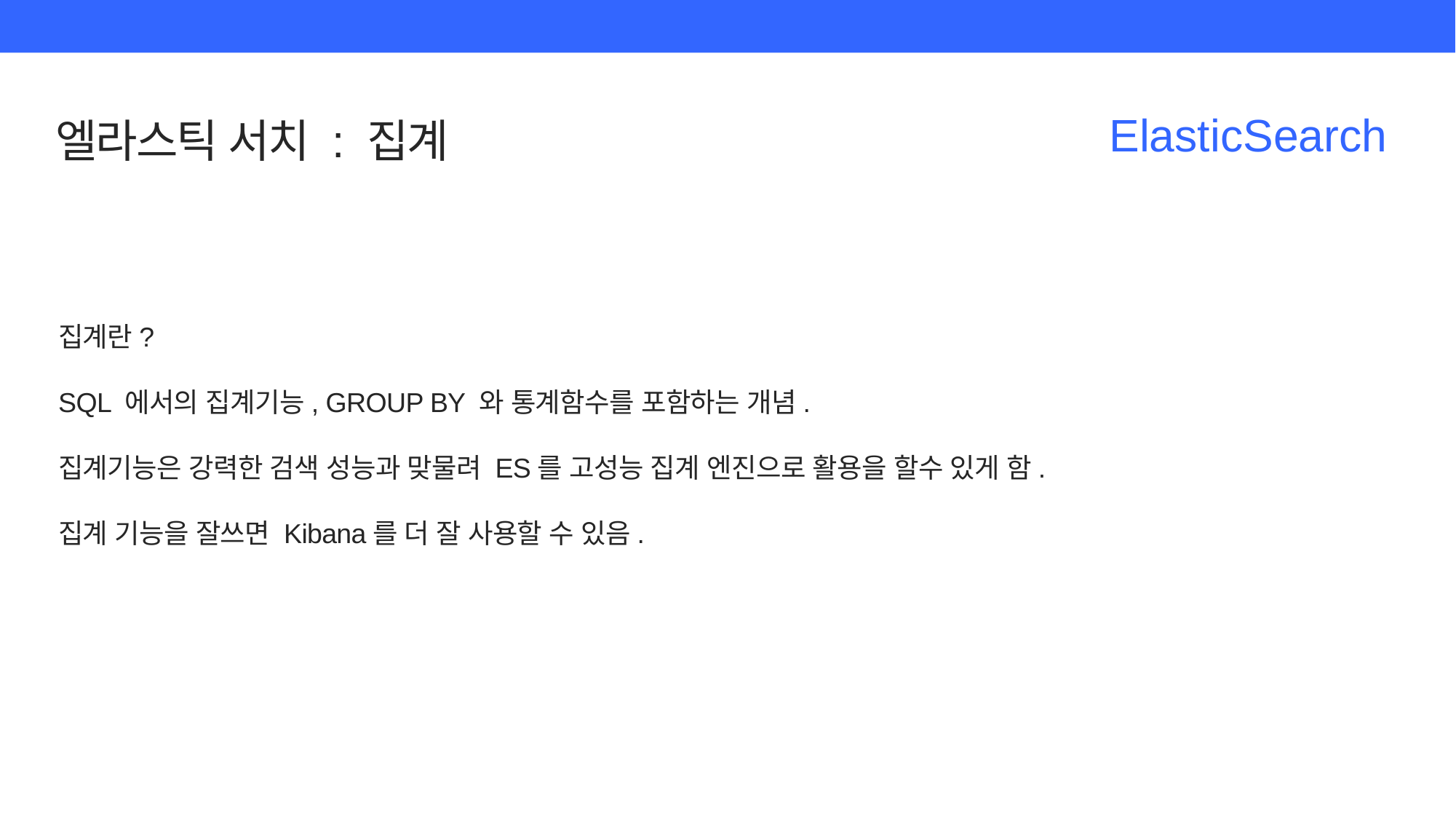

ElasticSearch
엘라스틱 서치 : 집계
집계란?
SQL 에서의 집계기능, GROUP BY 와 통계함수를 포함하는 개념.
집계기능은 강력한 검색 성능과 맞물려 ES를 고성능 집계 엔진으로 활용을 할수 있게 함.
집계 기능을 잘쓰면 Kibana를 더 잘 사용할 수 있음.